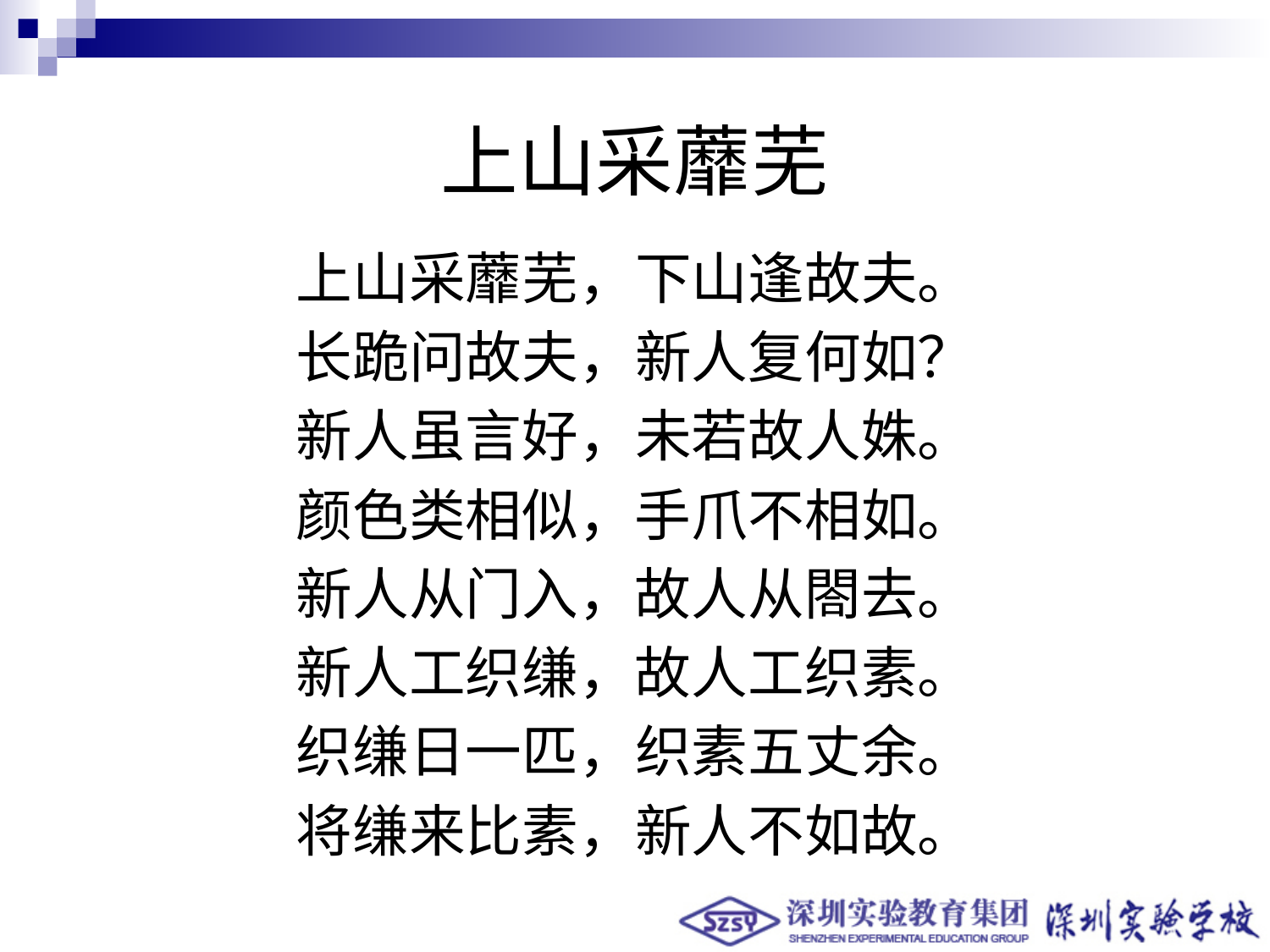

# 上山采蘼芜
上山采蘼芜，下山逢故夫。
长跪问故夫，新人复何如？
新人虽言好，未若故人姝。
颜色类相似，手爪不相如。
新人从门入，故人从閤去。
新人工织缣，故人工织素。
织缣日一匹，织素五丈余。
将缣来比素，新人不如故。